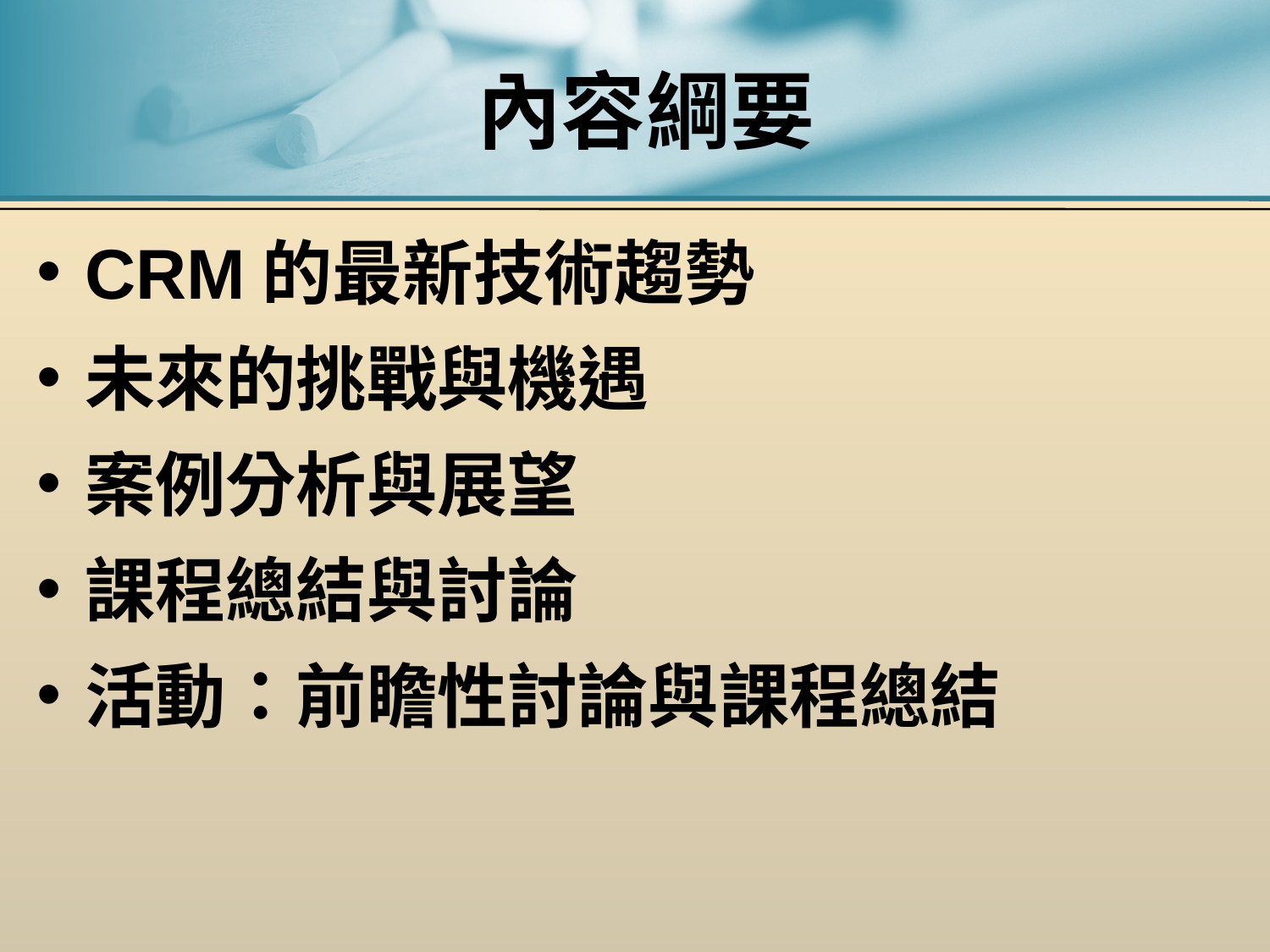

# 內容綱要
CRM的最新技術趨勢
未來的挑戰與機遇
案例分析與展望
課程總結與討論
活動：前瞻性討論與課程總結